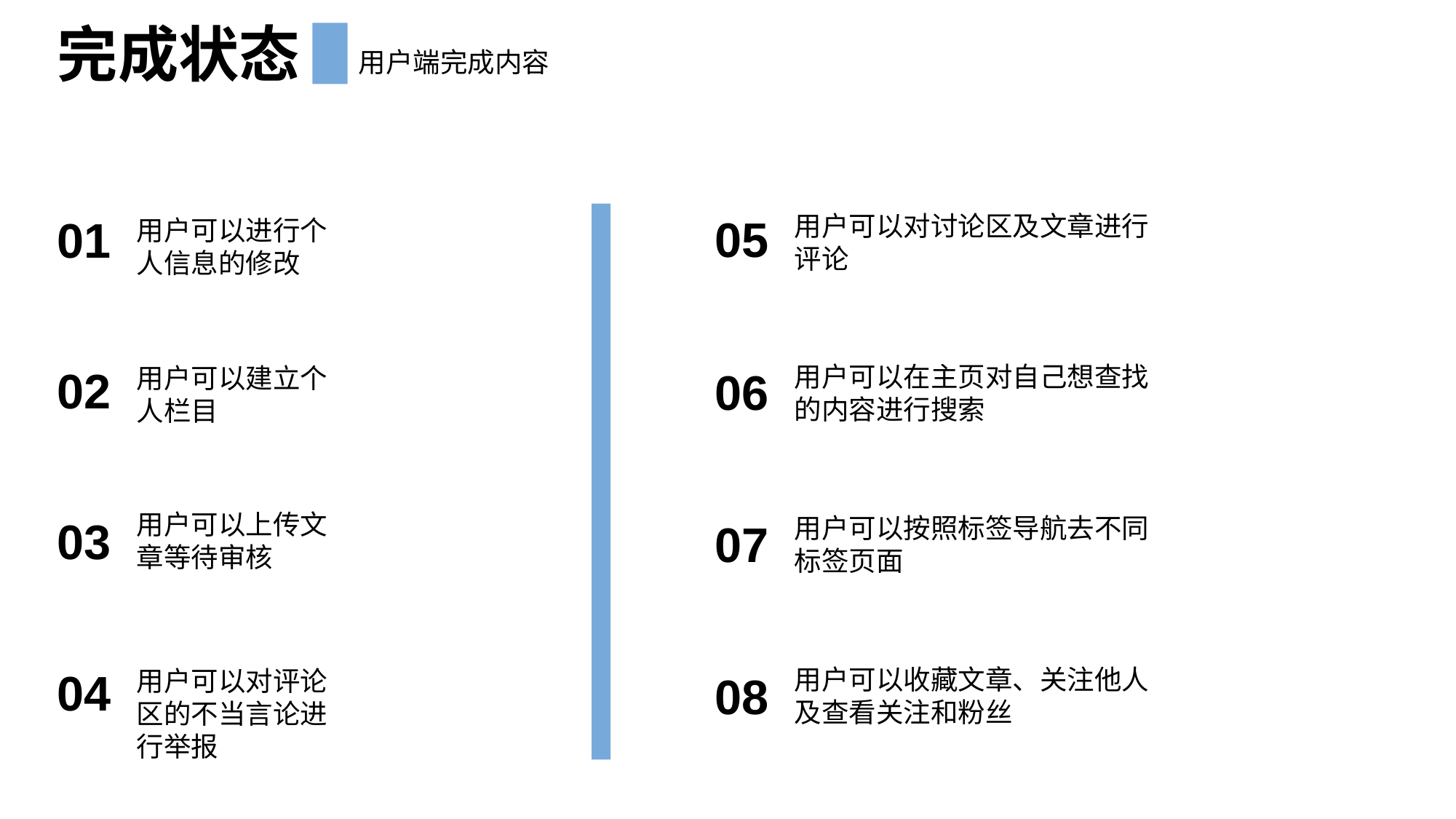

完成状态

用户端完成内容

05
用户可以对讨论区及文章进行评论
01
用户可以进行个人信息的修改
用户可以在主页对自己想查找的内容进行搜索
02
06
用户可以建立个人栏目
用户可以上传文章等待审核
用户可以按照标签导航去不同标签页面
03
07
04
用户可以收藏文章、关注他人及查看关注和粉丝
用户可以对评论区的不当言论进行举报
08